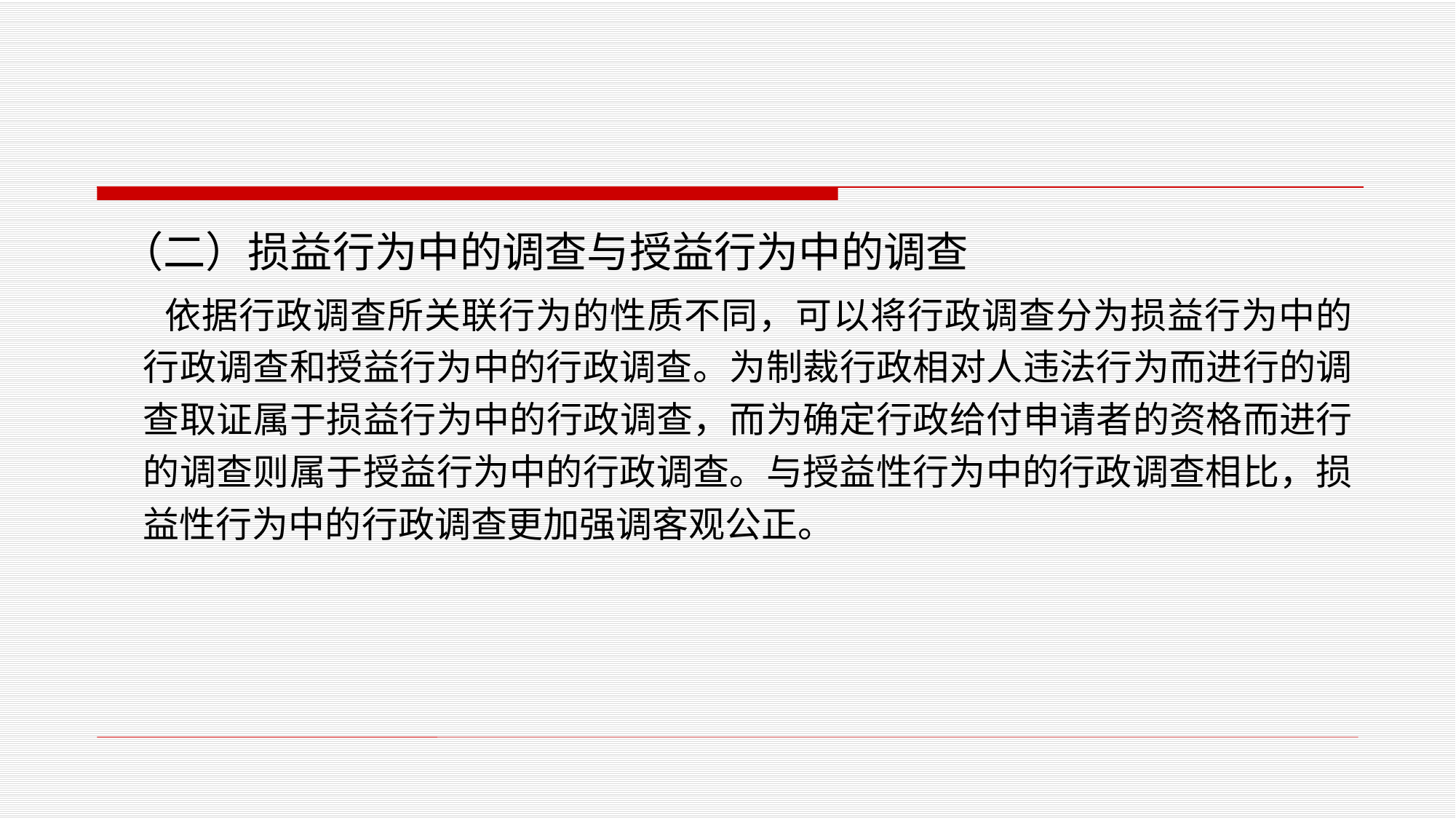

#
 （二）损益行为中的调查与授益行为中的调查
      依据行政调查所关联行为的性质不同，可以将行政调查分为损益行为中的行政调查和授益行为中的行政调查。为制裁行政相对人违法行为而进行的调查取证属于损益行为中的行政调查，而为确定行政给付申请者的资格而进行的调查则属于授益行为中的行政调查。与授益性行为中的行政调查相比，损益性行为中的行政调查更加强调客观公正。